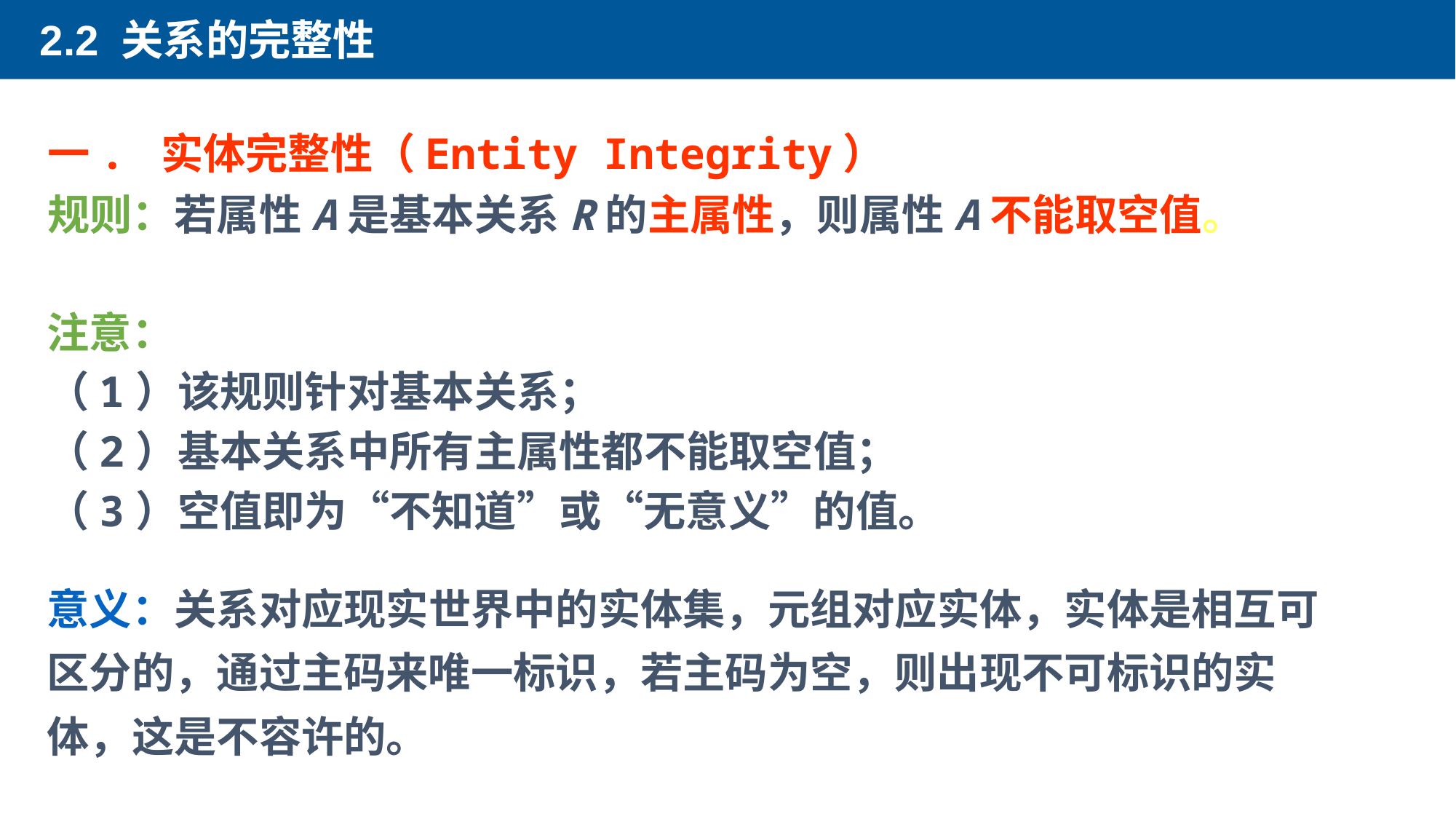

2.2 关系的完整性
一. 实体完整性（Entity Integrity）
规则：若属性A是基本关系R的主属性，则属性A不能取空值。
注意：
（1）该规则针对基本关系；
（2）基本关系中所有主属性都不能取空值；
（3）空值即为“不知道”或“无意义”的值。
意义：关系对应现实世界中的实体集，元组对应实体，实体是相互可区分的，通过主码来唯一标识，若主码为空，则出现不可标识的实体，这是不容许的。